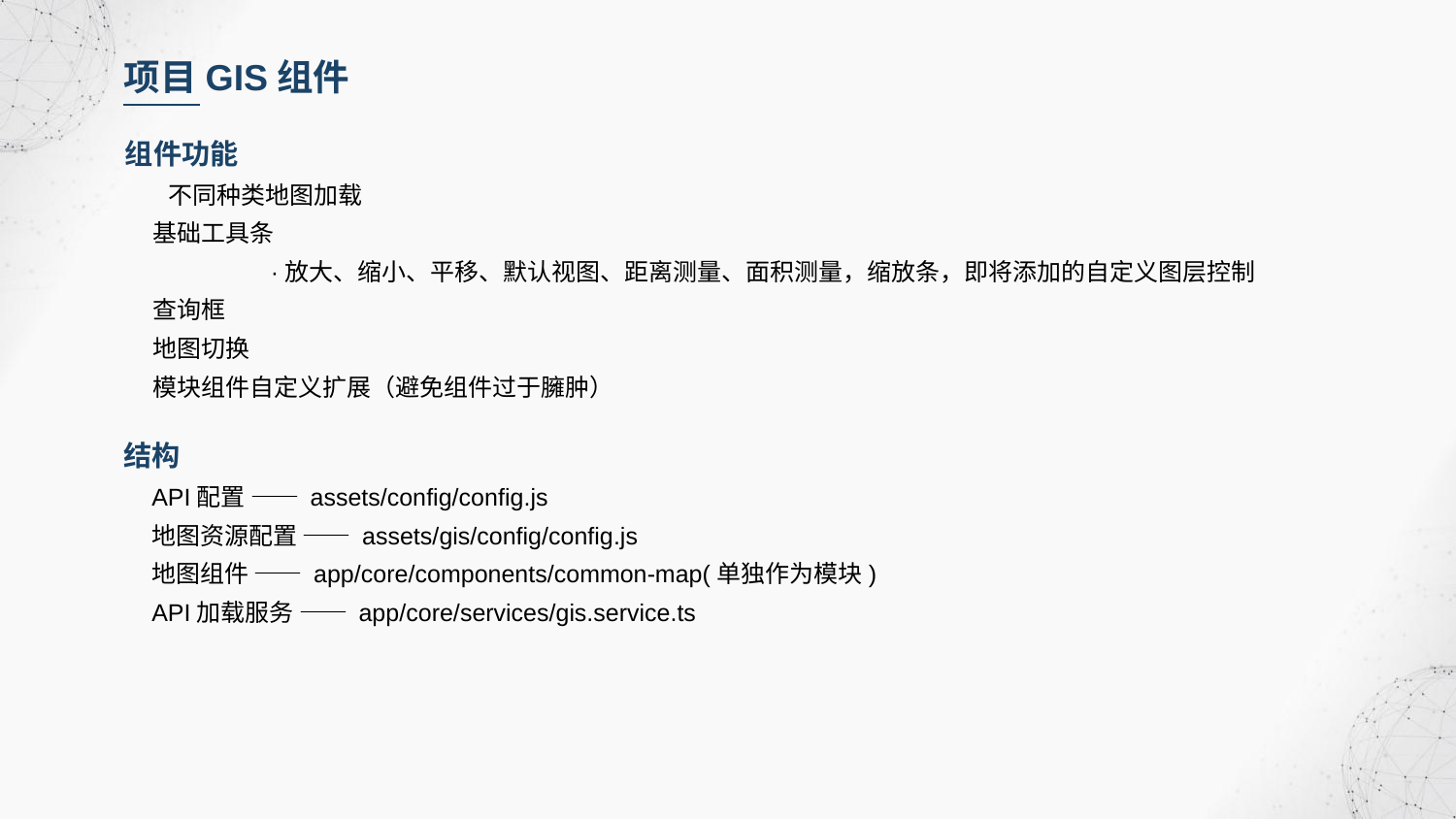

项目GIS组件
组件功能
       不同种类地图加载
    基础工具条
	·放大、缩小、平移、默认视图、距离测量、面积测量，缩放条，即将添加的自定义图层控制
    查询框
    地图切换
    模块组件自定义扩展（避免组件过于臃肿）

结构
    API配置 —— assets/config/config.js
    地图资源配置 —— assets/gis/config/config.js
    地图组件 —— app/core/components/common-map(单独作为模块)
    API加载服务 —— app/core/services/gis.service.ts